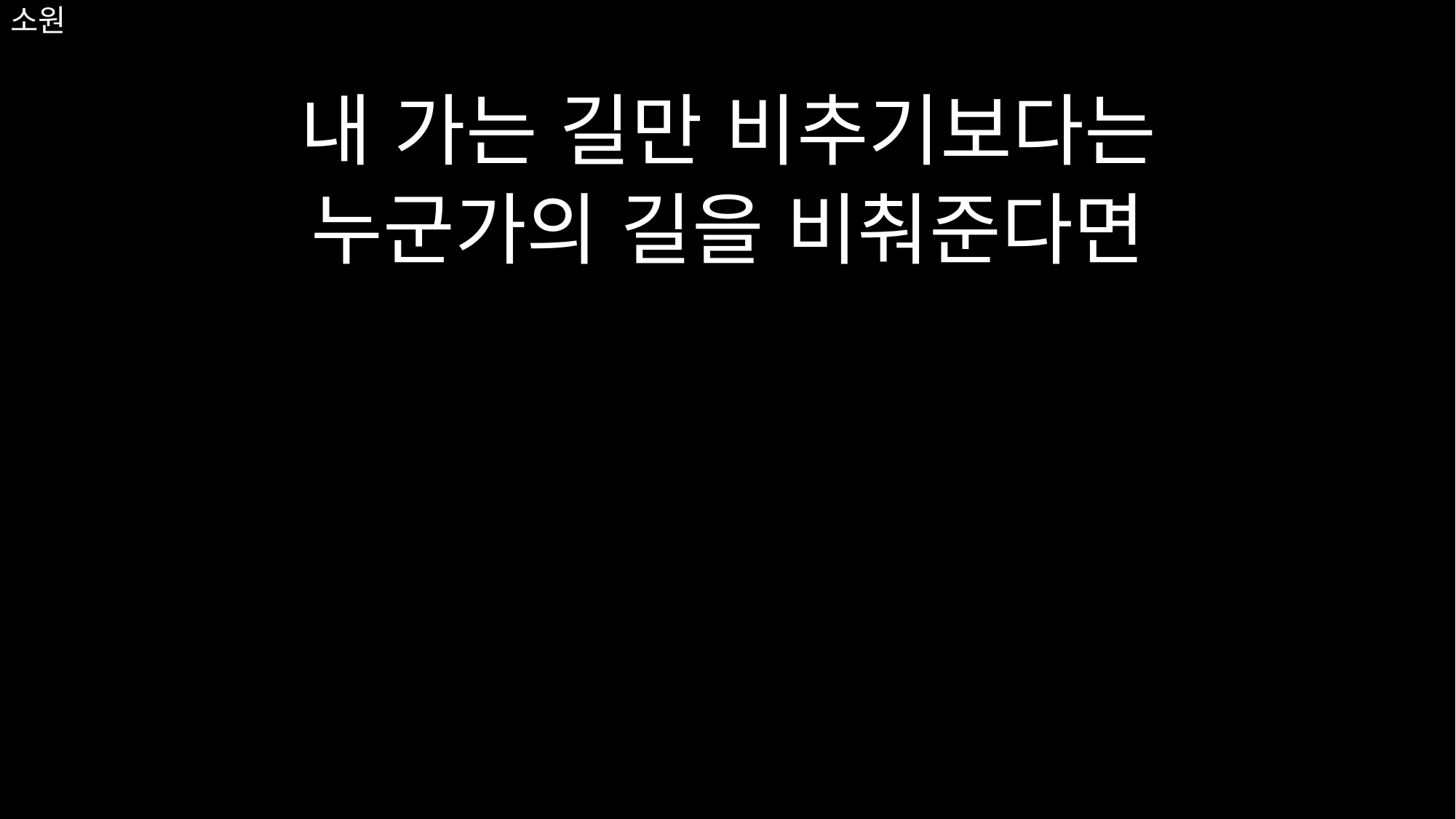

내 가는 길만 비추기보다는
누군가의 길을 비춰준다면

# 소원